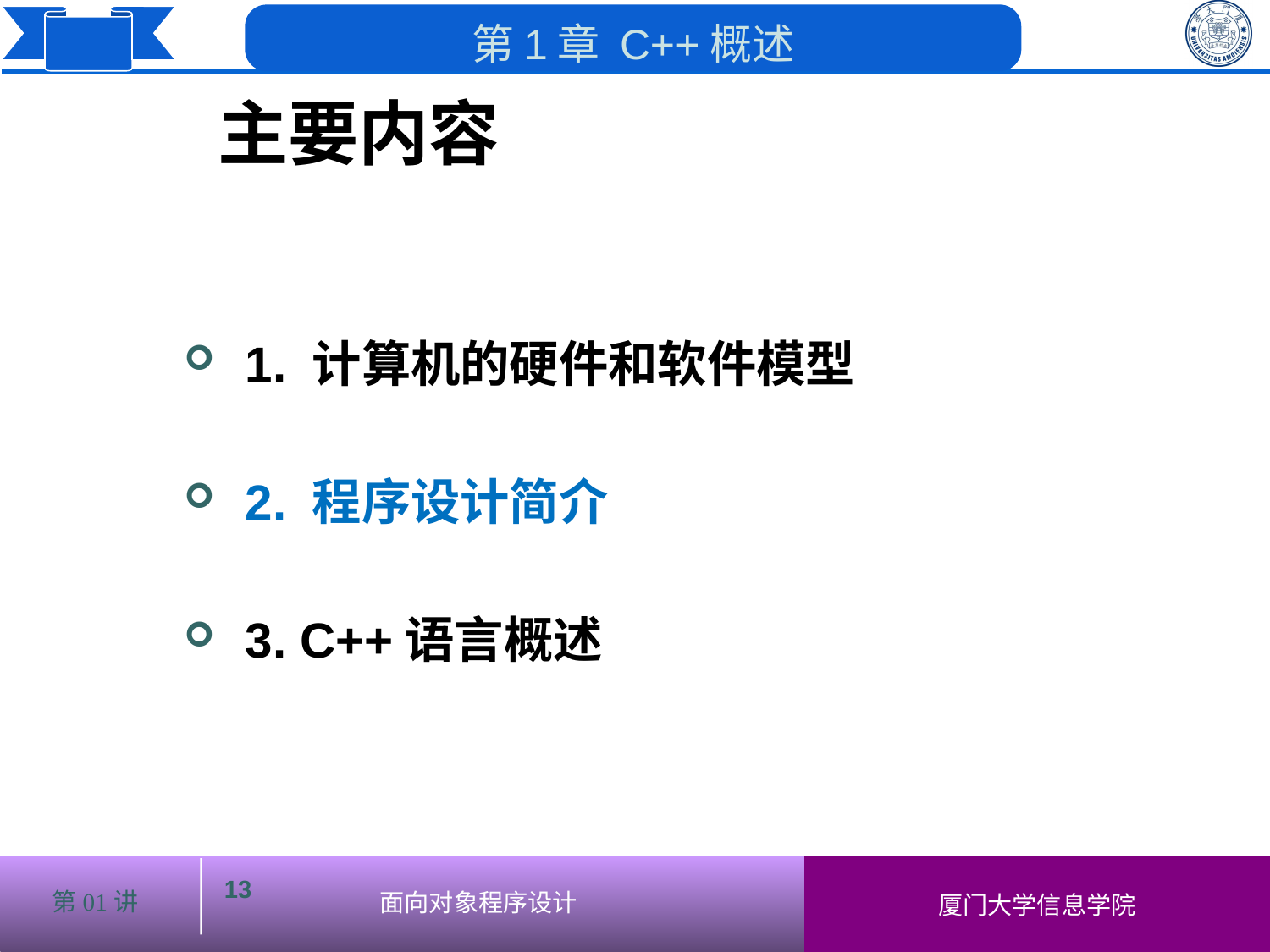

主要内容
 1. 计算机的硬件和软件模型

 2. 程序设计简介

 3. C++语言概述

13